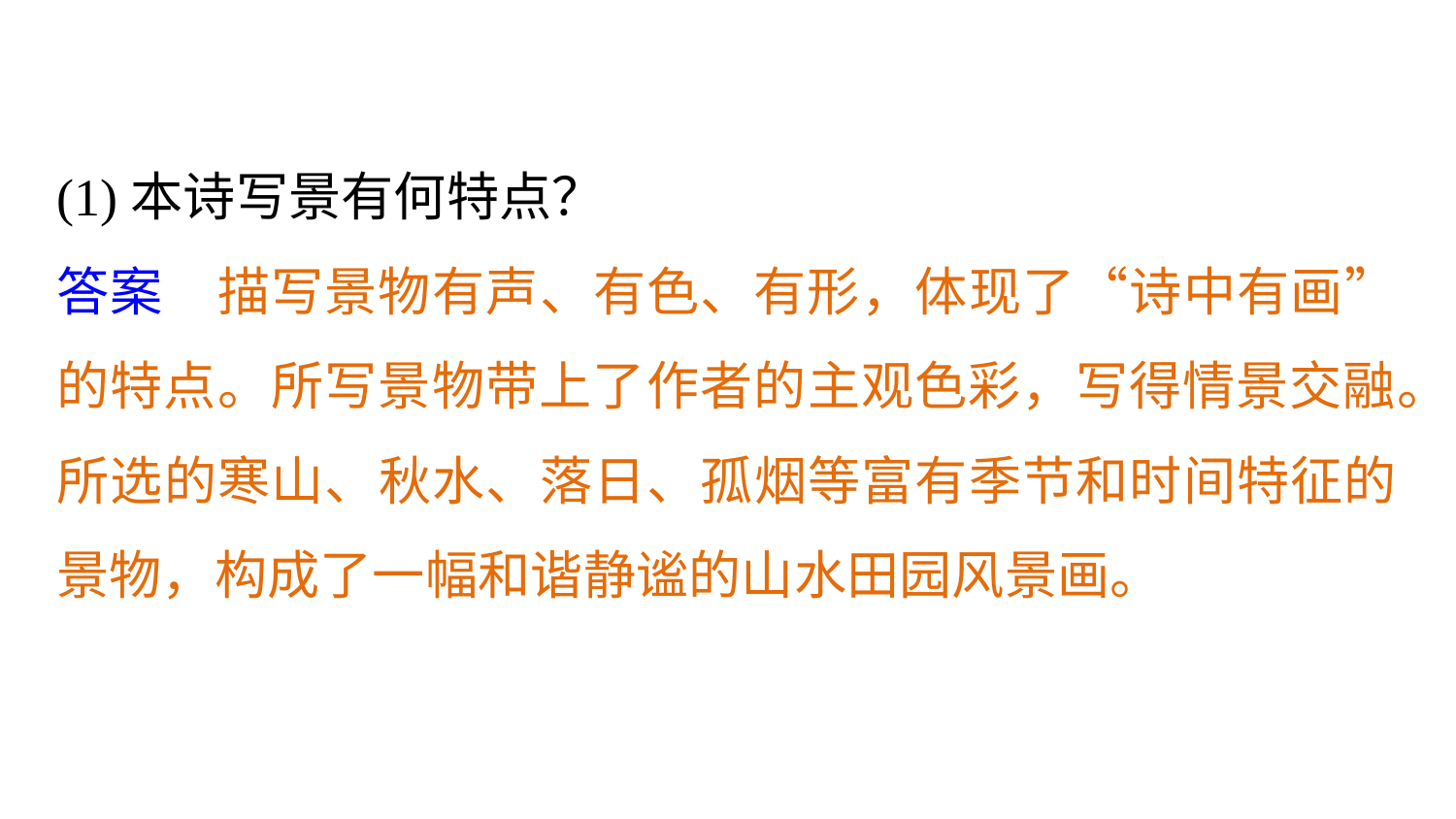

(1)本诗写景有何特点？
答案　描写景物有声、有色、有形，体现了“诗中有画”的特点。所写景物带上了作者的主观色彩，写得情景交融。所选的寒山、秋水、落日、孤烟等富有季节和时间特征的景物，构成了一幅和谐静谧的山水田园风景画。